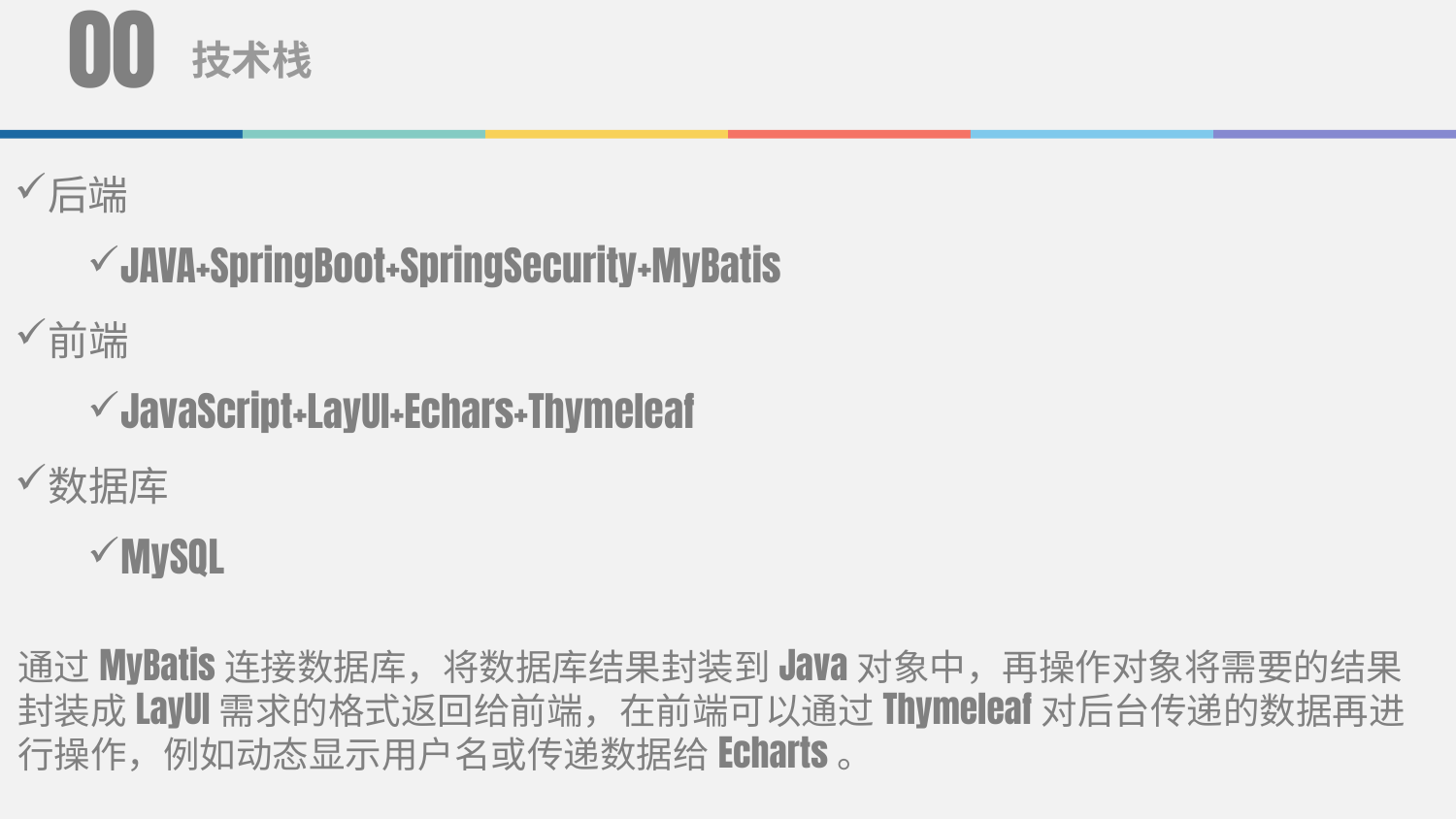

00
技术栈

后端
JAVA+SpringBoot+SpringSecurity+MyBatis
前端
JavaScript+LayUI+Echars+Thymeleaf
数据库
MySQL
通过MyBatis连接数据库，将数据库结果封装到Java对象中，再操作对象将需要的结果封装成LayUI需求的格式返回给前端，在前端可以通过Thymeleaf对后台传递的数据再进行操作，例如动态显示用户名或传递数据给Echarts。